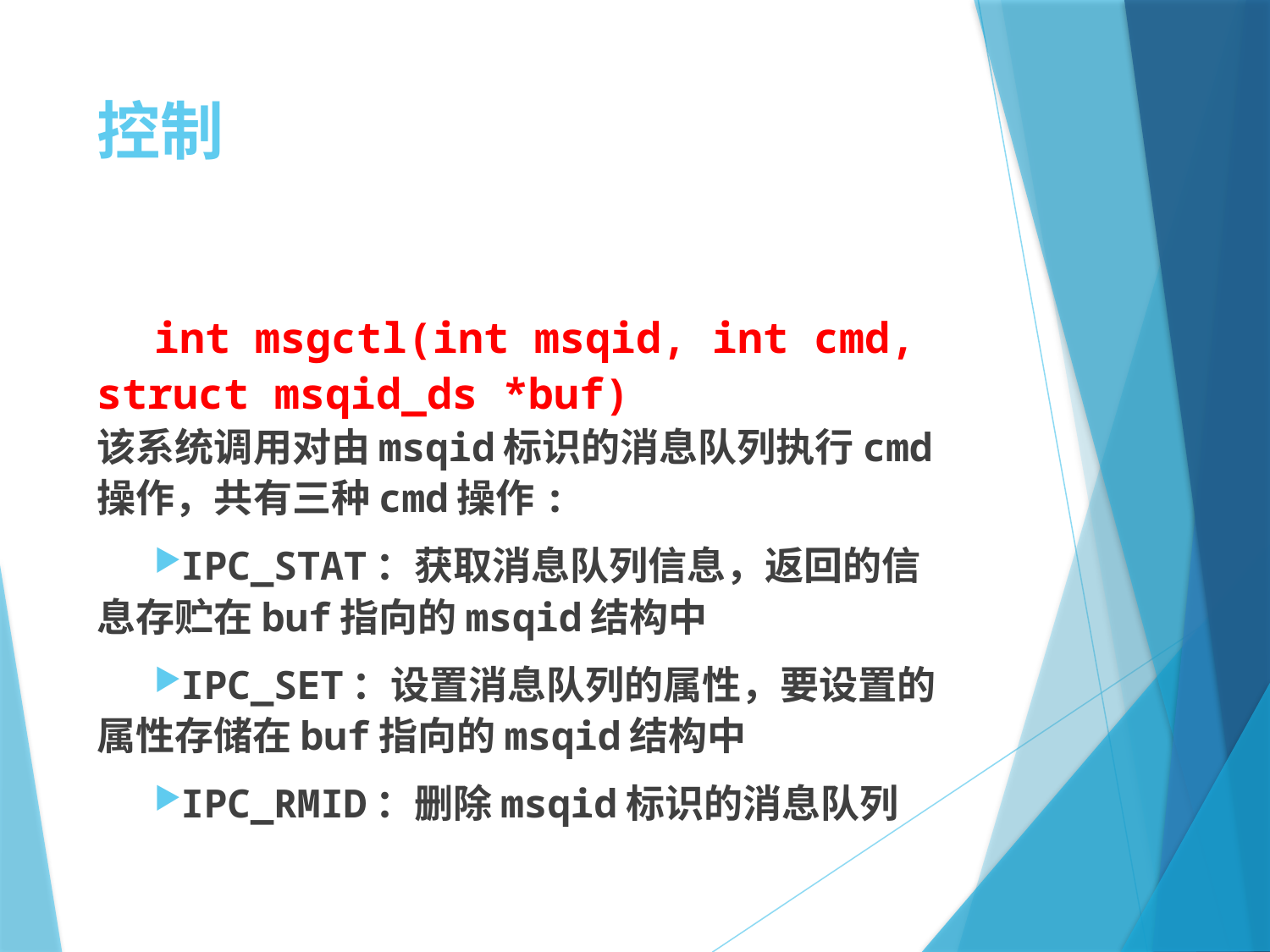

# 控制
int msgctl(int msqid, int cmd, struct msqid_ds *buf)
该系统调用对由msqid标识的消息队列执行cmd操作，共有三种cmd操作:
IPC_STAT：获取消息队列信息，返回的信息存贮在buf指向的msqid结构中
IPC_SET：设置消息队列的属性，要设置的属性存储在buf指向的msqid结构中
IPC_RMID：删除msqid标识的消息队列